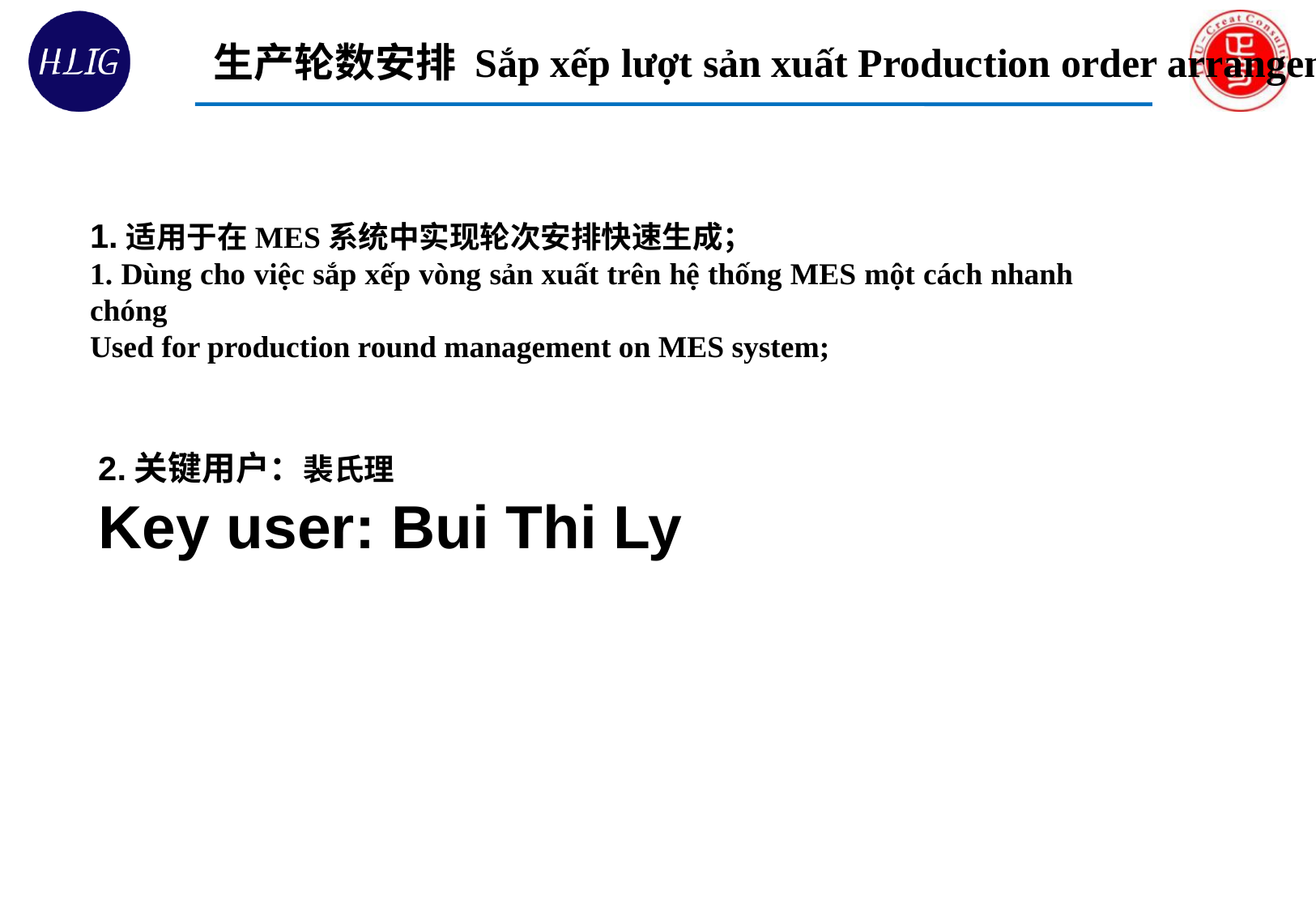

生产轮数安排 Sắp xếp lượt sản xuất Production order arrangement
1.适用于在MES系统中实现轮次安排快速生成；
1. Dùng cho việc sắp xếp vòng sản xuất trên hệ thống MES một cách nhanh chóng
Used for production round management on MES system;

2.关键用户：裴氏理
Key user: Bui Thi Ly